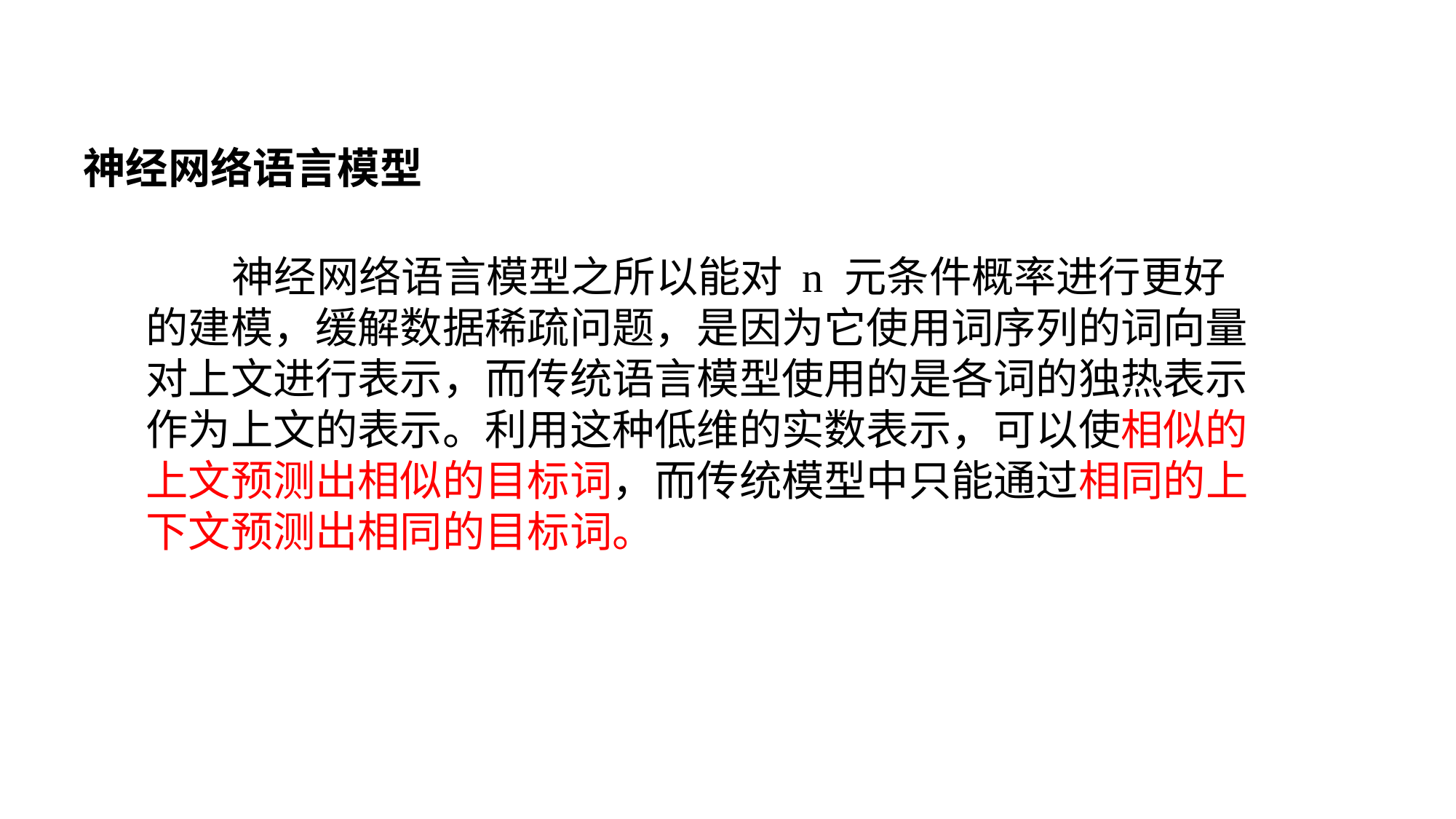

神经网络语言模型
        神经网络语言模型之所以能对 n 元条件概率进行更好的建模，缓解数据稀疏问题，是因为它使用词序列的词向量对上文进行表示，而传统语言模型使用的是各词的独热表示作为上文的表示。利用这种低维的实数表示，可以使相似的上文预测出相似的目标词，而传统模型中只能通过相同的上下文预测出相同的目标词。